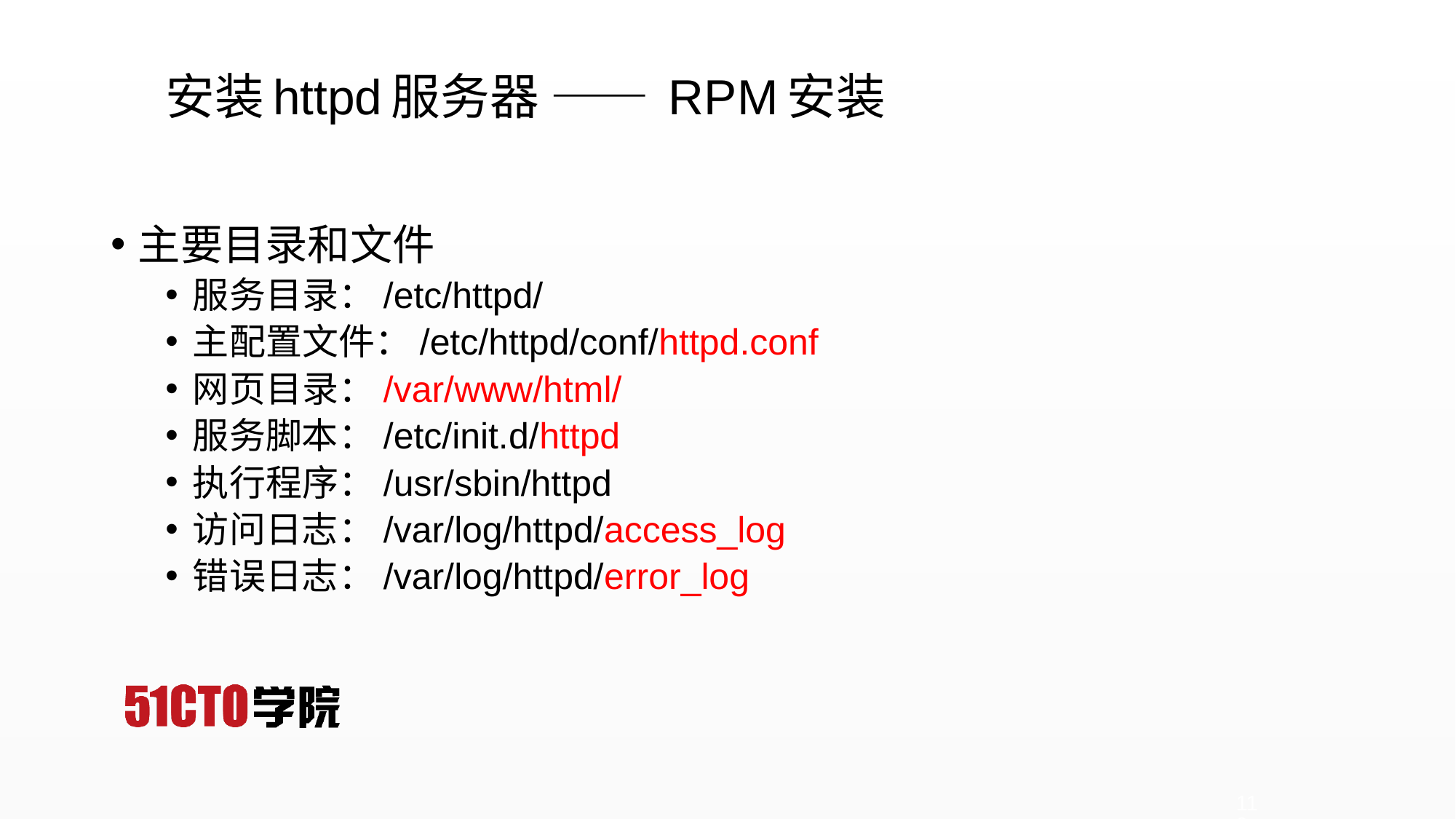

# 安装httpd服务器 —— RPM安装
主要目录和文件
服务目录：/etc/httpd/
主配置文件：/etc/httpd/conf/httpd.conf
网页目录：/var/www/html/
服务脚本：/etc/init.d/httpd
执行程序：/usr/sbin/httpd
访问日志：/var/log/httpd/access_log
错误日志：/var/log/httpd/error_log
110